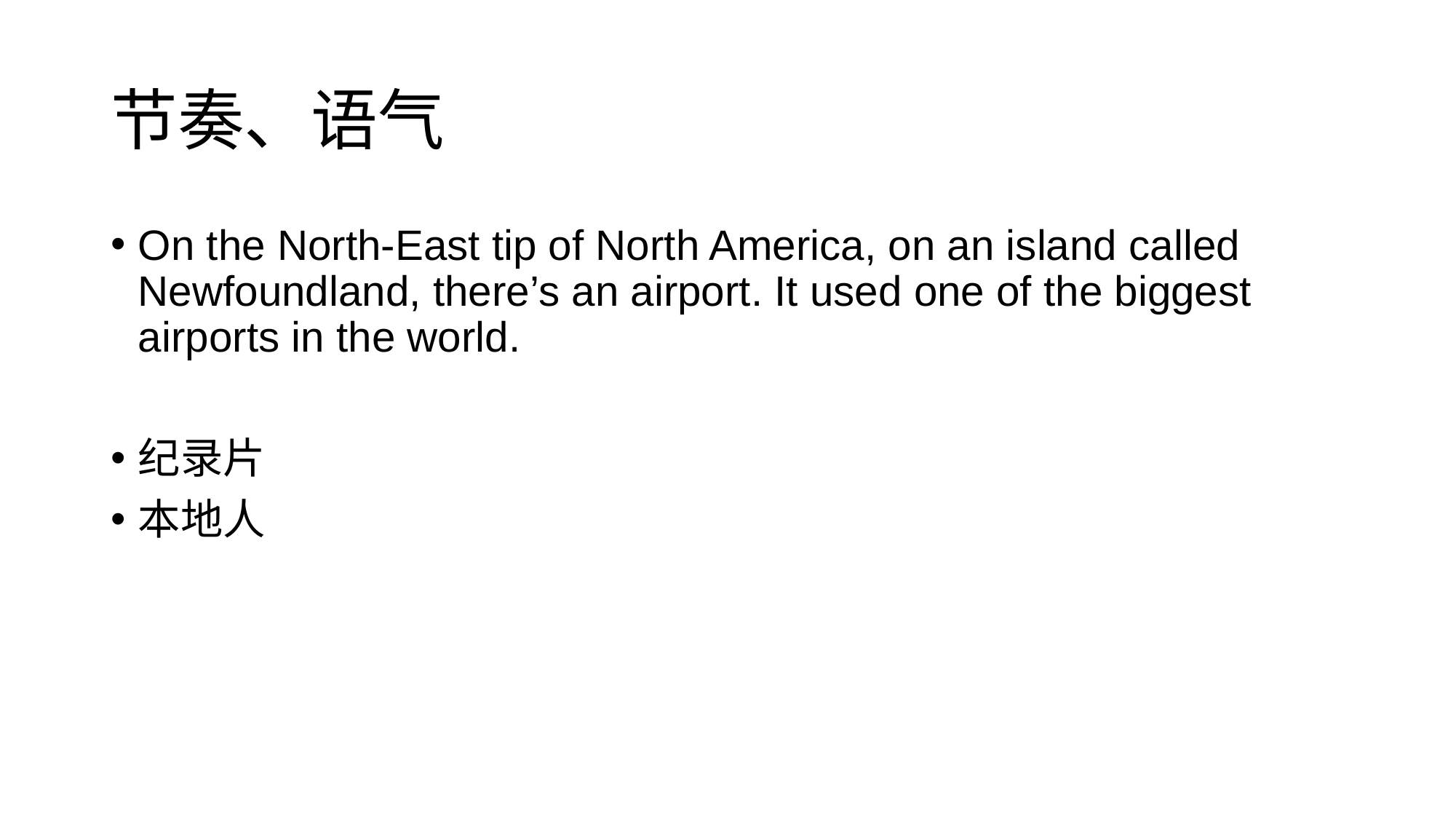

# 节奏、语气
On the North-East tip of North America, on an island called Newfoundland, there’s an airport. It used one of the biggest airports in the world.

纪录片
本地人